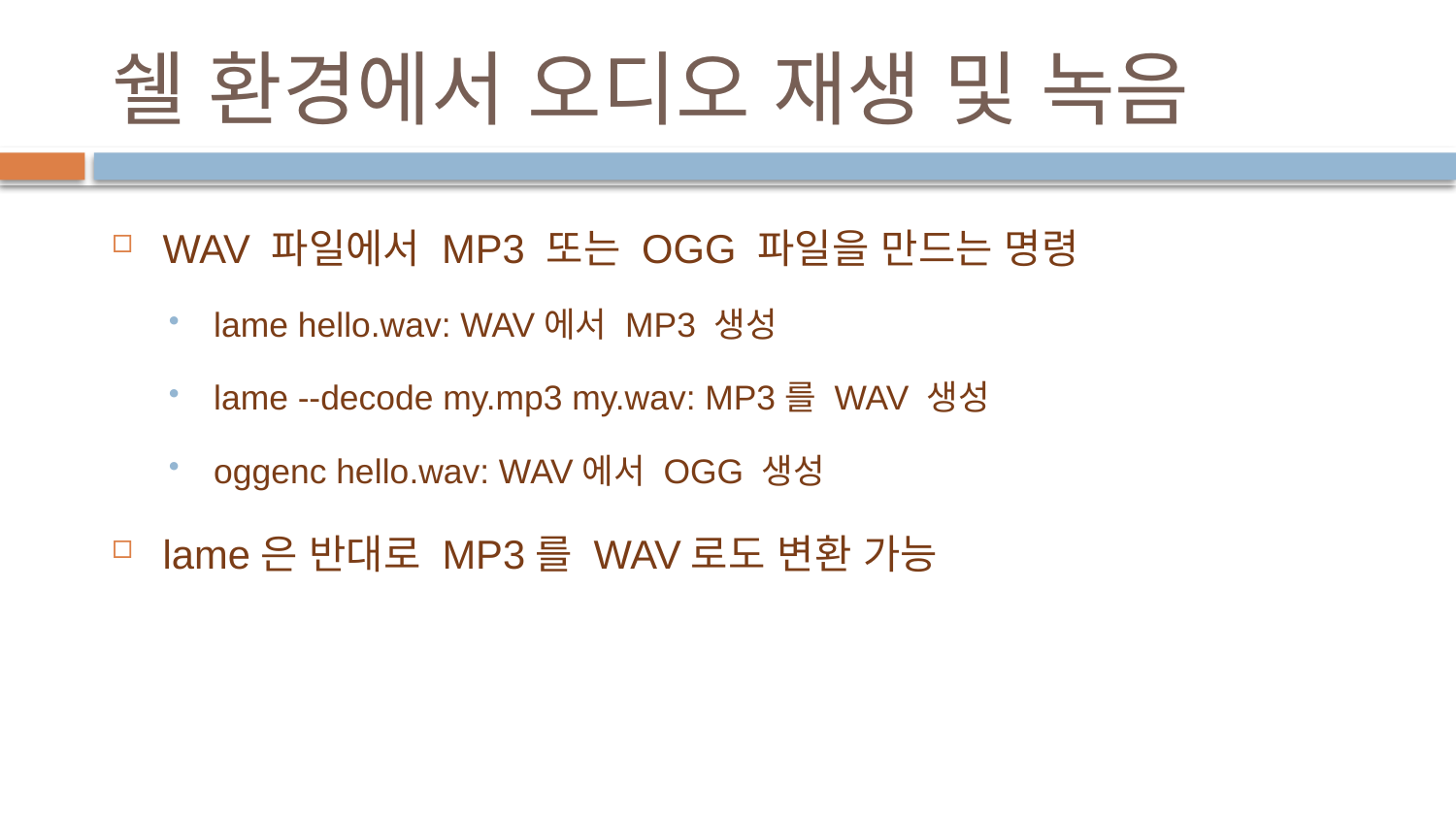

# 쉘 환경에서 오디오 재생 및 녹음
WAV 파일에서 MP3 또는 OGG 파일을 만드는 명령
lame hello.wav: WAV에서 MP3 생성
lame --decode my.mp3 my.wav: MP3를 WAV 생성
oggenc hello.wav: WAV에서 OGG 생성
lame은 반대로 MP3를 WAV로도 변환 가능